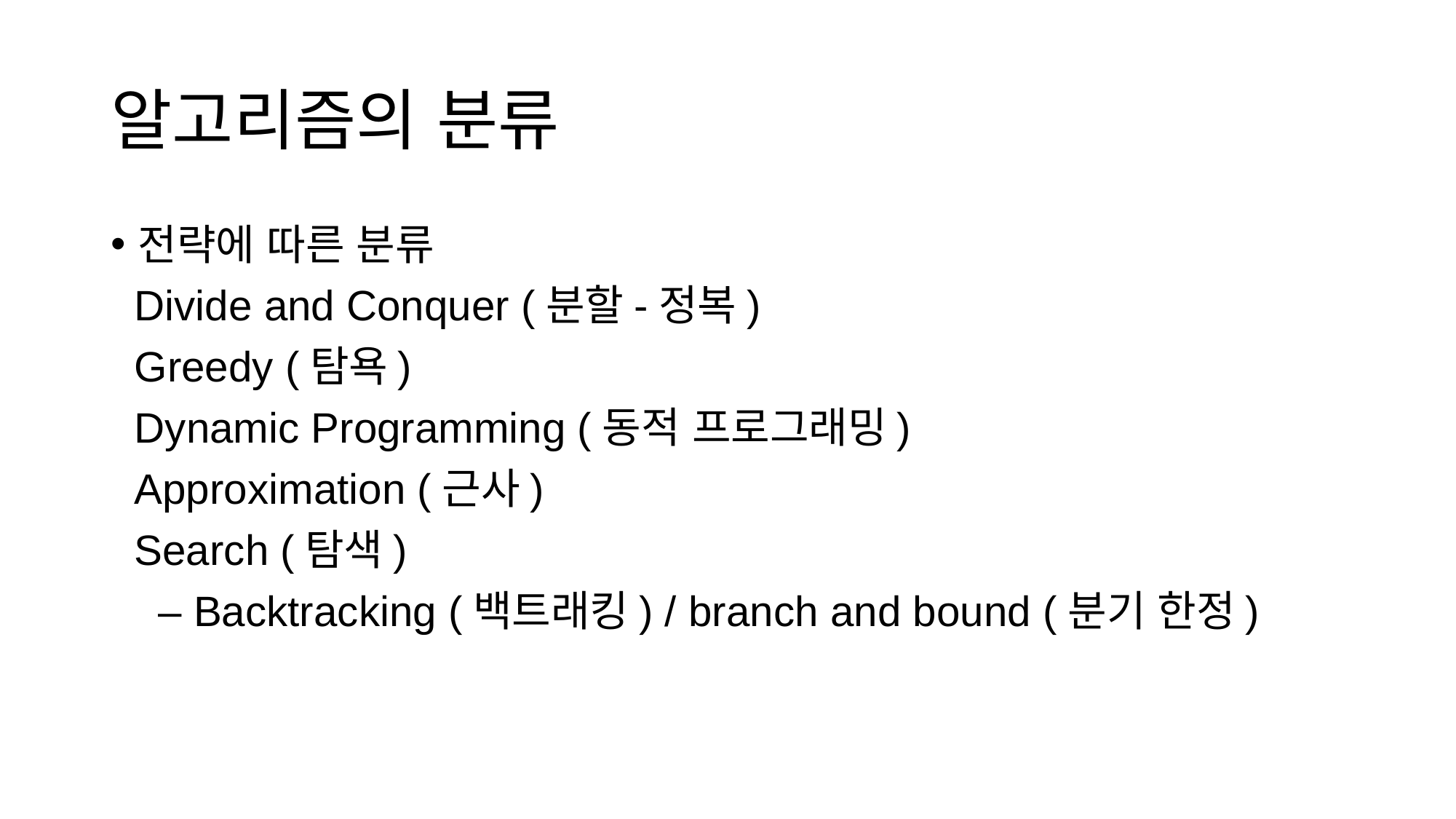

알고리즘의 분류
전략에 따른 분류
  Divide and Conquer (분할-정복)
  Greedy (탐욕)
  Dynamic Programming (동적 프로그래밍)
  Approximation (근사)
  Search (탐색)
    – Backtracking (백트래킹) / branch and bound (분기 한정)